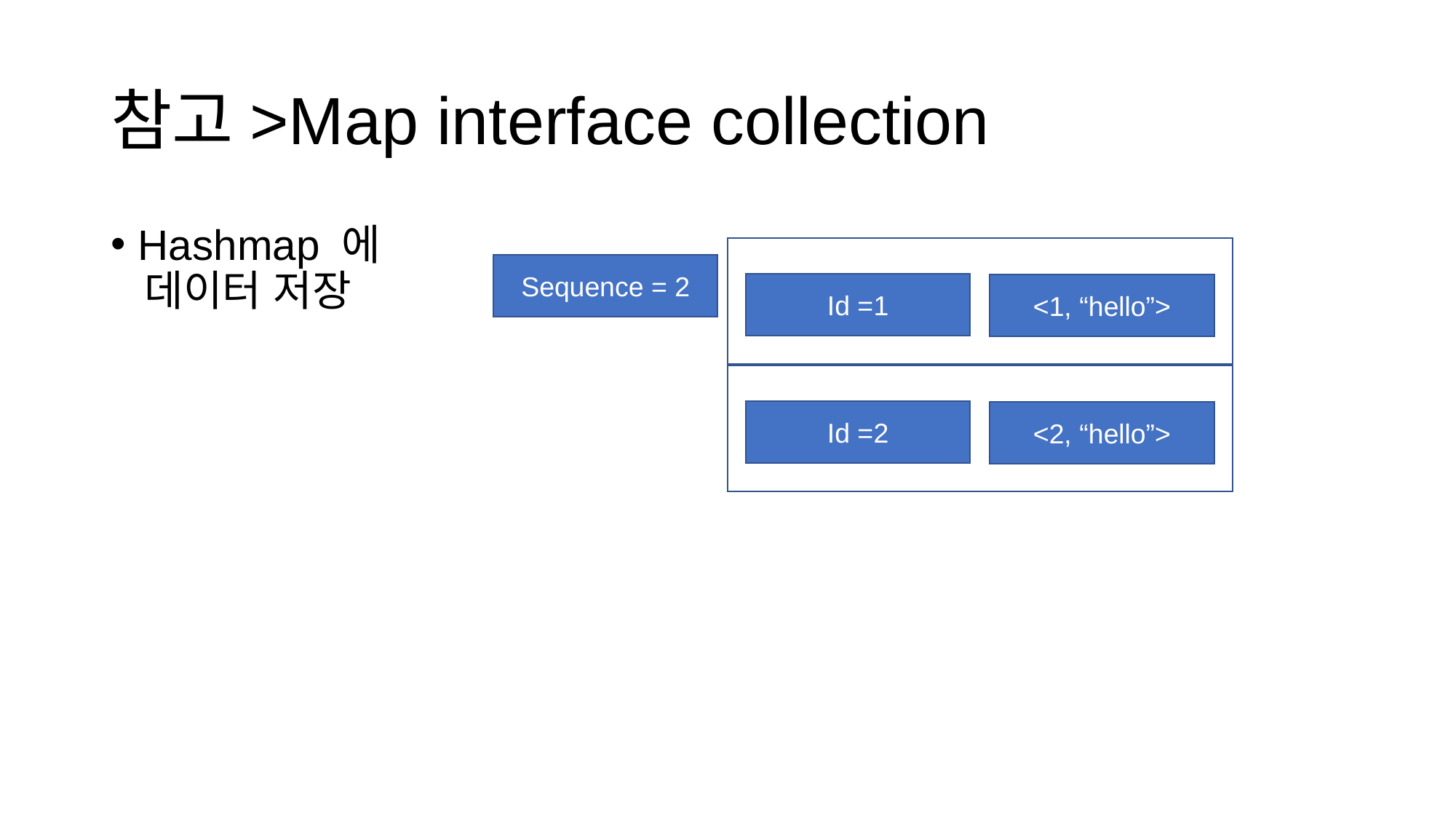

# 참고>Map interface collection
Hashmap 에
  데이터 저장

Sequence = 2
Id =1
<1, “hello”>

Id =2
<2, “hello”>